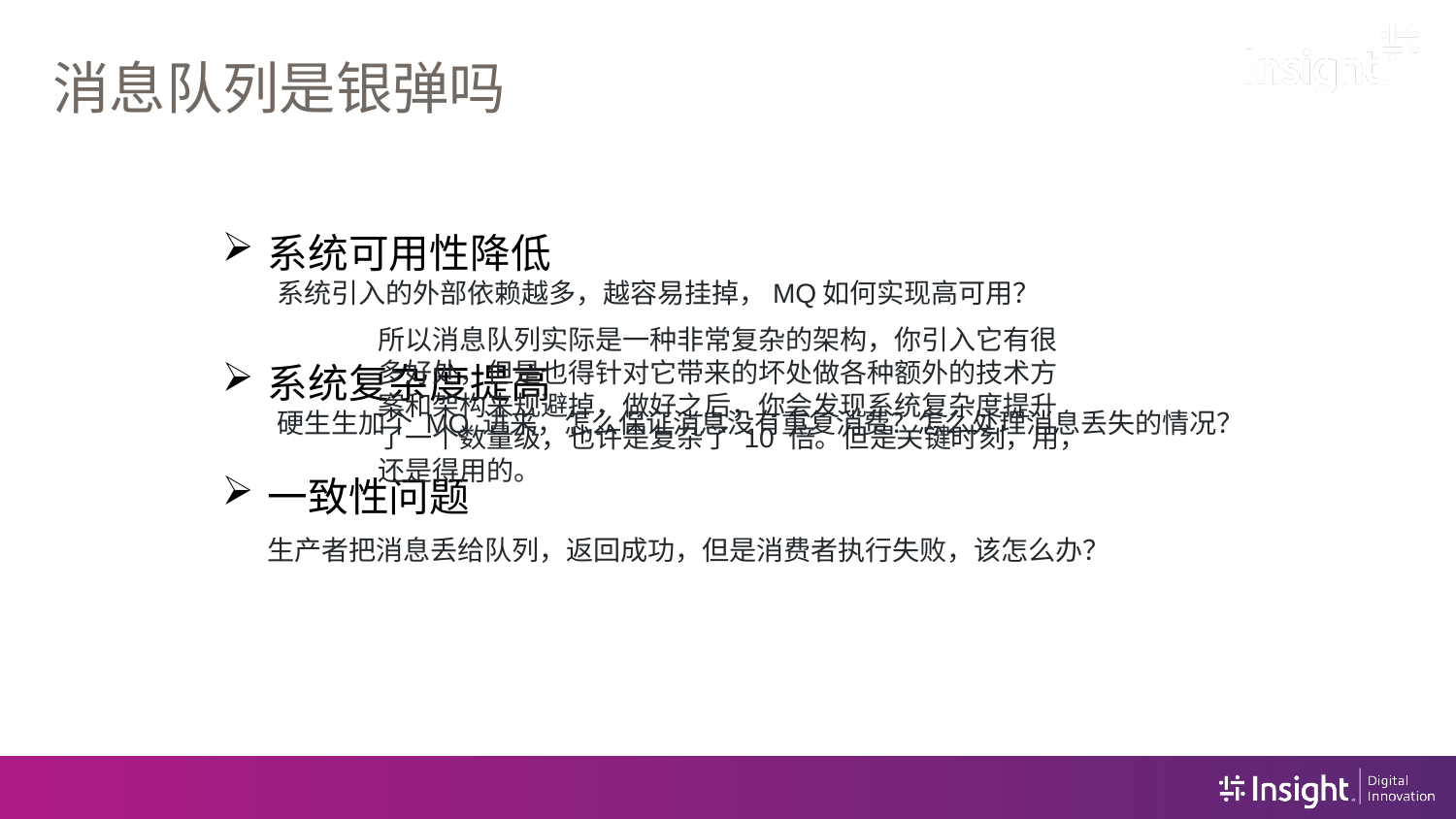

# 消息队列是银弹吗

系统可用性降低
        系统引入的外部依赖越多，越容易挂掉，MQ如何实现高可用？

系统复杂度提高
        硬生生加个 MQ 进来，怎么保证消息没有重复消费？怎么处理消息丢失的情况？

一致性问题
    生产者把消息丢给队列，返回成功，但是消费者执行失败，该怎么办？
所以消息队列实际是一种非常复杂的架构，你引入它有很多好处，但是也得针对它带来的坏处做各种额外的技术方案和架构来规避掉，做好之后，你会发现系统复杂度提升了一个数量级，也许是复杂了 10 倍。但是关键时刻，用，还是得用的。